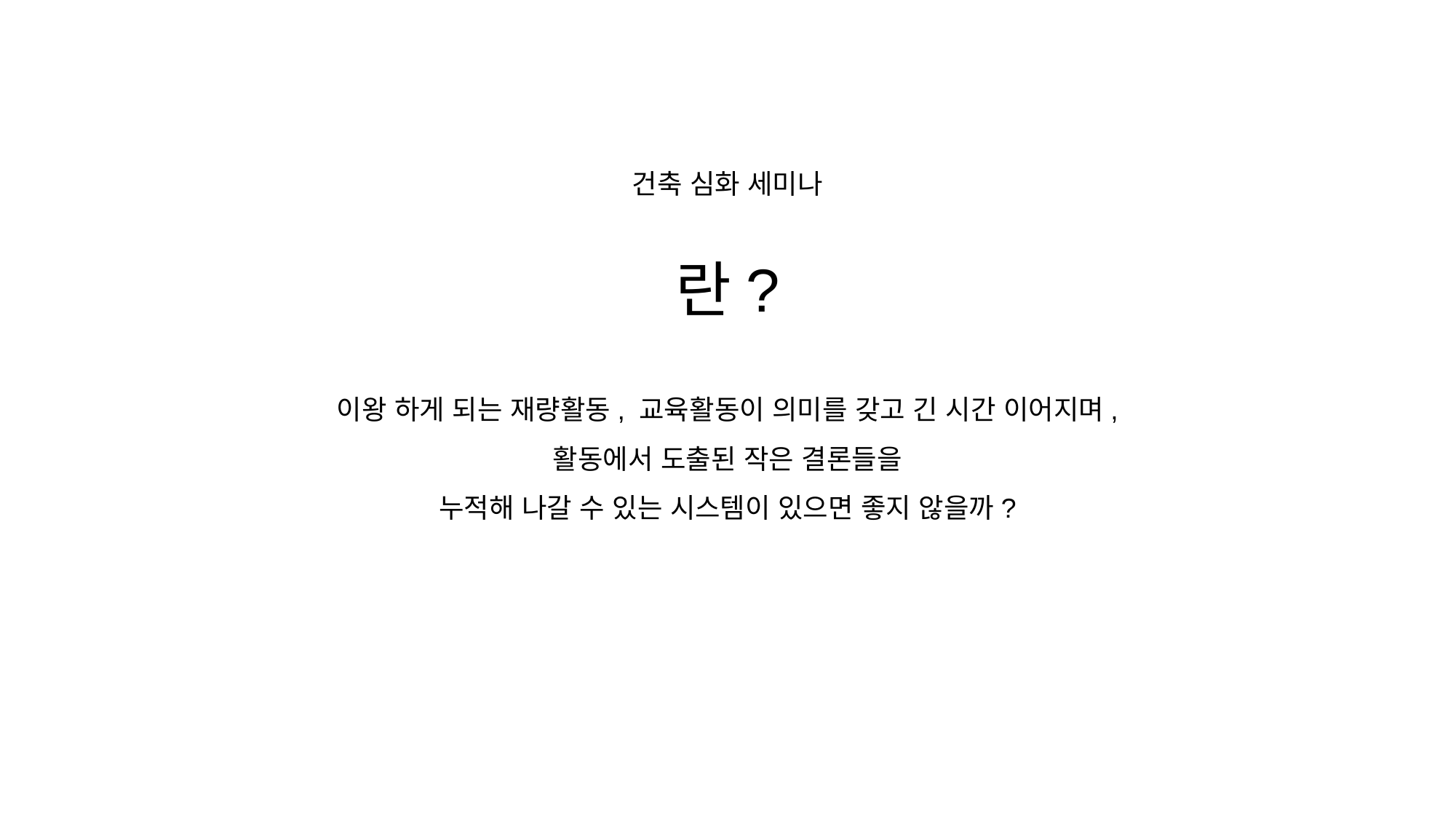

건축 심화 세미나
란?
이왕 하게 되는 재량활동, 교육활동이 의미를 갖고 긴 시간 이어지며,
활동에서 도출된 작은 결론들을
누적해 나갈 수 있는 시스템이 있으면 좋지 않을까?